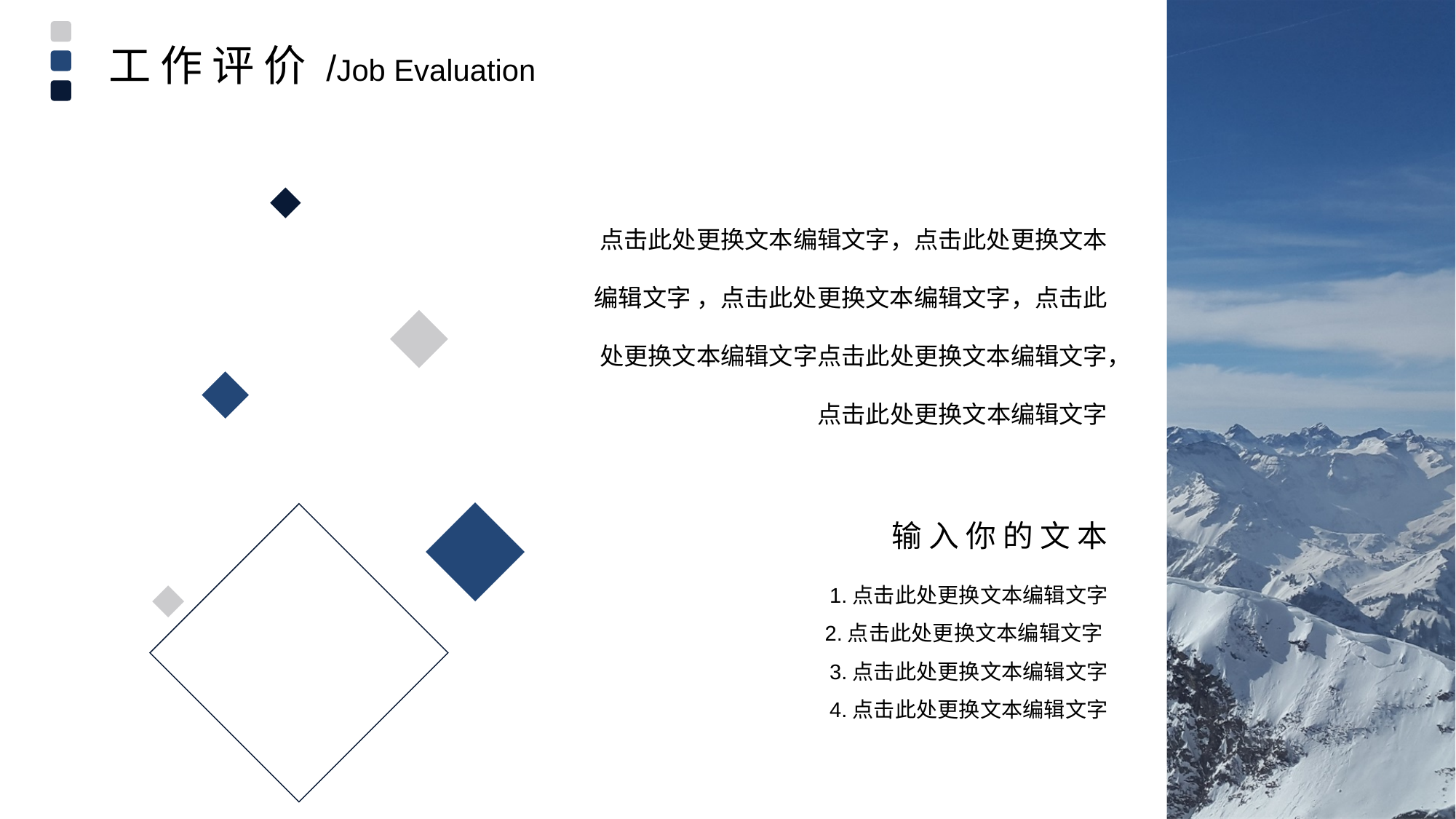

工 作 评 价 /Job Evaluation

点击此处更换文本编辑文字，点击此处更换文本编辑文字 ，点击此处更换文本编辑文字，点击此处更换文本编辑文字点击此处更换文本编辑文字，点击此处更换文本编辑文字

输 入 你 的 文 本
1.点击此处更换文本编辑文字
2.点击此处更换文本编辑文字
3.点击此处更换文本编辑文字
4.点击此处更换文本编辑文字